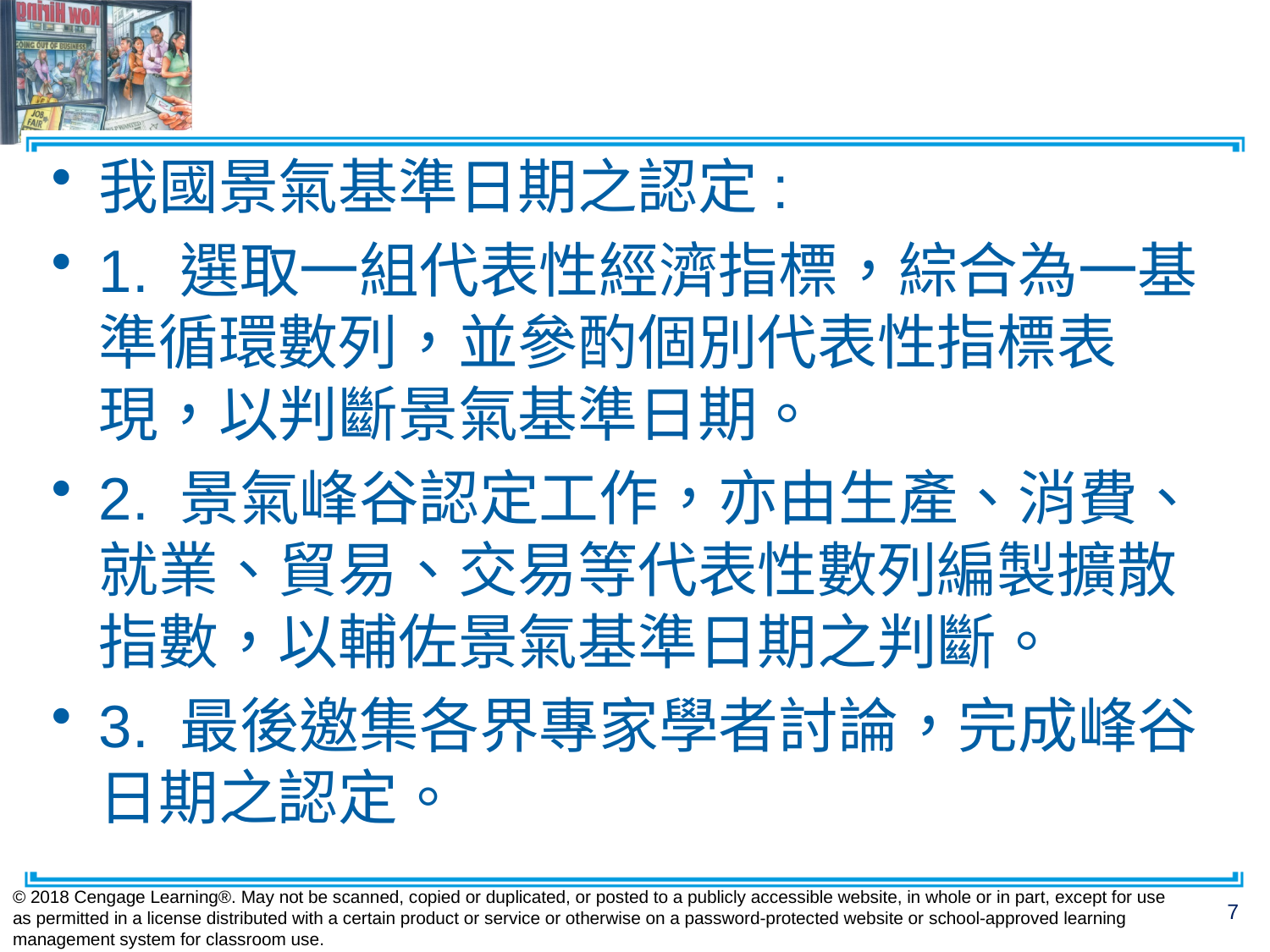

#
我國景氣基準日期之認定:
1. 選取一組代表性經濟指標，綜合為一基準循環數列，並參酌個別代表性指標表現，以判斷景氣基準日期。
2. 景氣峰谷認定工作，亦由生產、消費、就業、貿易、交易等代表性數列編製擴散指數，以輔佐景氣基準日期之判斷。
3. 最後邀集各界專家學者討論，完成峰谷日期之認定。

© 2018 Cengage Learning®. May not be scanned, copied or duplicated, or posted to a publicly accessible website, in whole or in part, except for use as permitted in a license distributed with a certain product or service or otherwise on a password-protected website or school-approved learning management system for classroom use.
7